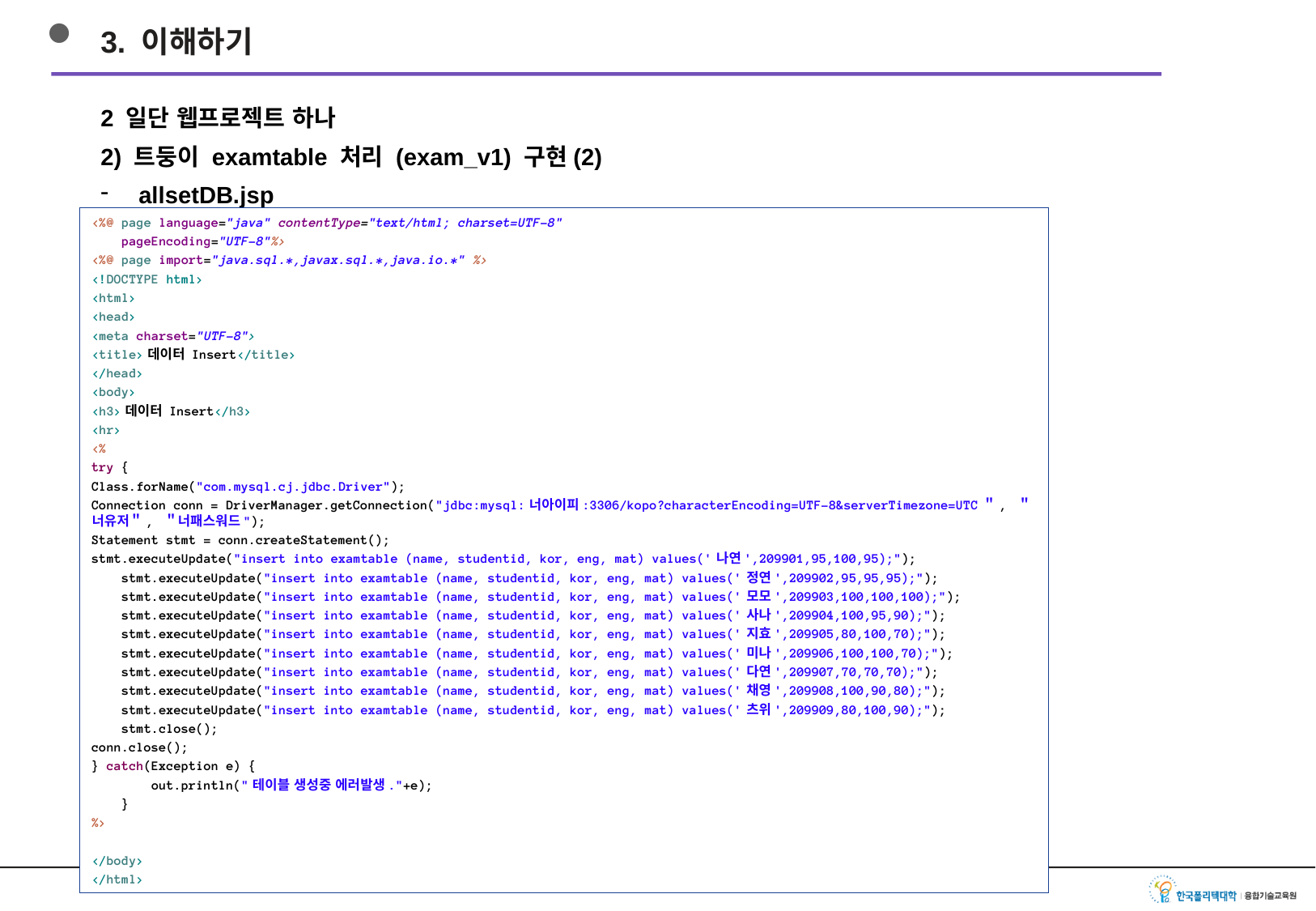

3. 이해하기
2 일단 웹프로젝트 하나
2) 트둥이 examtable 처리 (exam_v1) 구현(2)
allsetDB.jsp
<%@ page language="java" contentType="text/html; charset=UTF-8"
    pageEncoding="UTF-8"%>
<%@ page import="java.sql.*,javax.sql.*,java.io.*" %>
<!DOCTYPE html>
<html>
<head>
<meta charset="UTF-8">
<title>데이터 Insert</title>
</head>
<body>
<h3>데이터 Insert</h3>
<hr>
<%
try {
Class.forName("com.mysql.cj.jdbc.Driver");
Connection conn = DriverManager.getConnection("jdbc:mysql:너아이피:3306/kopo?characterEncoding=UTF-8&serverTimezone=UTC＂, ＂너유저＂, ＂너패스워드");
Statement stmt = conn.createStatement();
stmt.executeUpdate("insert into examtable (name, studentid, kor, eng, mat) values('나연',209901,95,100,95);");
    stmt.executeUpdate("insert into examtable (name, studentid, kor, eng, mat) values('정연',209902,95,95,95);");
    stmt.executeUpdate("insert into examtable (name, studentid, kor, eng, mat) values('모모',209903,100,100,100);");
    stmt.executeUpdate("insert into examtable (name, studentid, kor, eng, mat) values('사나',209904,100,95,90);");
    stmt.executeUpdate("insert into examtable (name, studentid, kor, eng, mat) values('지효',209905,80,100,70);");
    stmt.executeUpdate("insert into examtable (name, studentid, kor, eng, mat) values('미나',209906,100,100,70);");
    stmt.executeUpdate("insert into examtable (name, studentid, kor, eng, mat) values('다연',209907,70,70,70);");
    stmt.executeUpdate("insert into examtable (name, studentid, kor, eng, mat) values('채영',209908,100,90,80);");
    stmt.executeUpdate("insert into examtable (name, studentid, kor, eng, mat) values('츠위',209909,80,100,90);");
    stmt.close();
conn.close();
} catch(Exception e) {
        out.println("테이블 생성중 에러발생."+e);
    }
%>

</body>
</html>